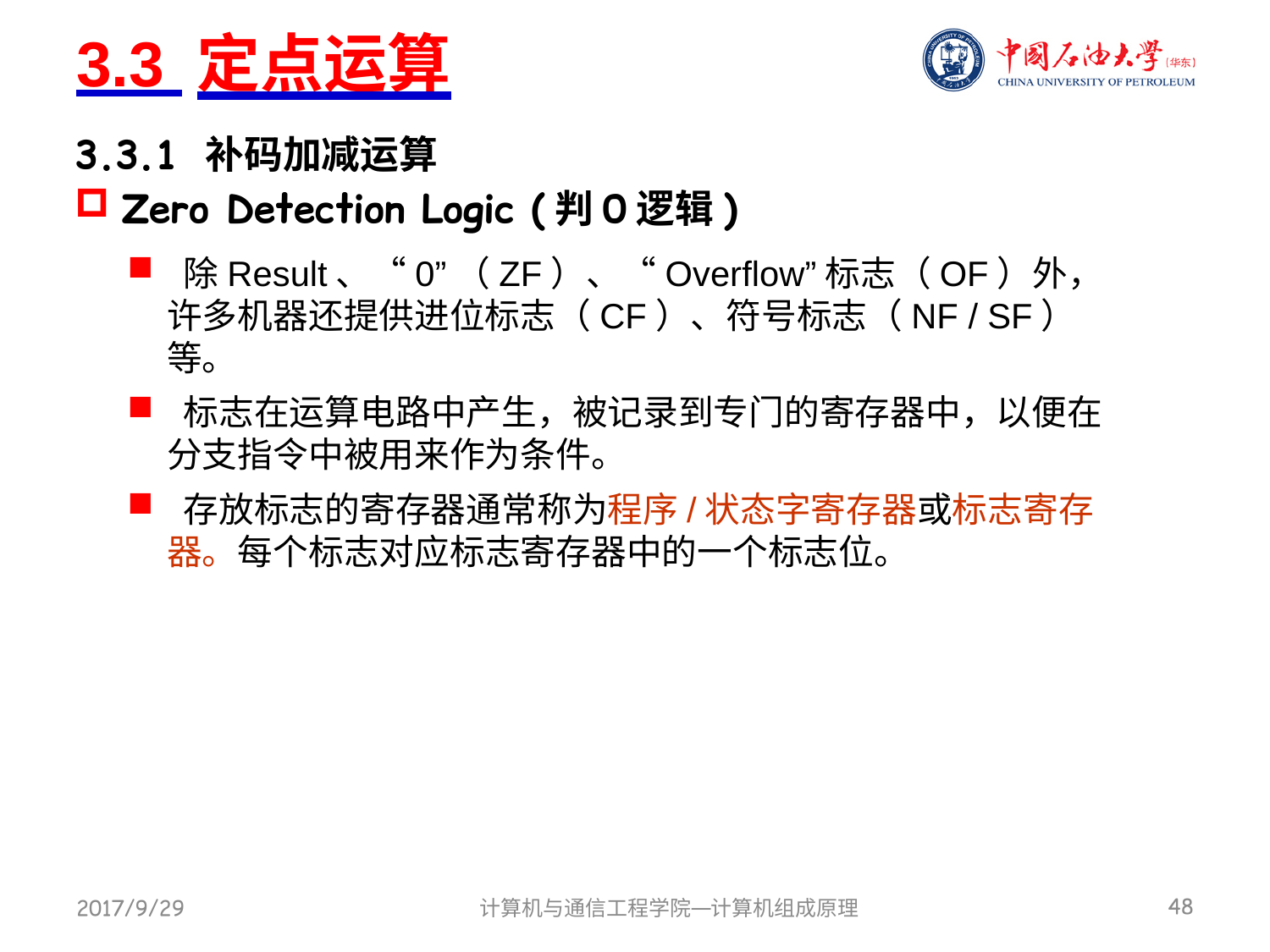

# 3.3 定点运算
3.3.1 补码加减运算
Zero Detection Logic (判0逻辑)
 除Result、“0”（ZF）、“Overflow”标志（OF）外，许多机器还提供进位标志（CF）、符号标志（NF / SF）等。
 标志在运算电路中产生，被记录到专门的寄存器中，以便在分支指令中被用来作为条件。
 存放标志的寄存器通常称为程序/状态字寄存器或标志寄存器。每个标志对应标志寄存器中的一个标志位。
2017/9/29
计算机与通信工程学院—计算机组成原理
48